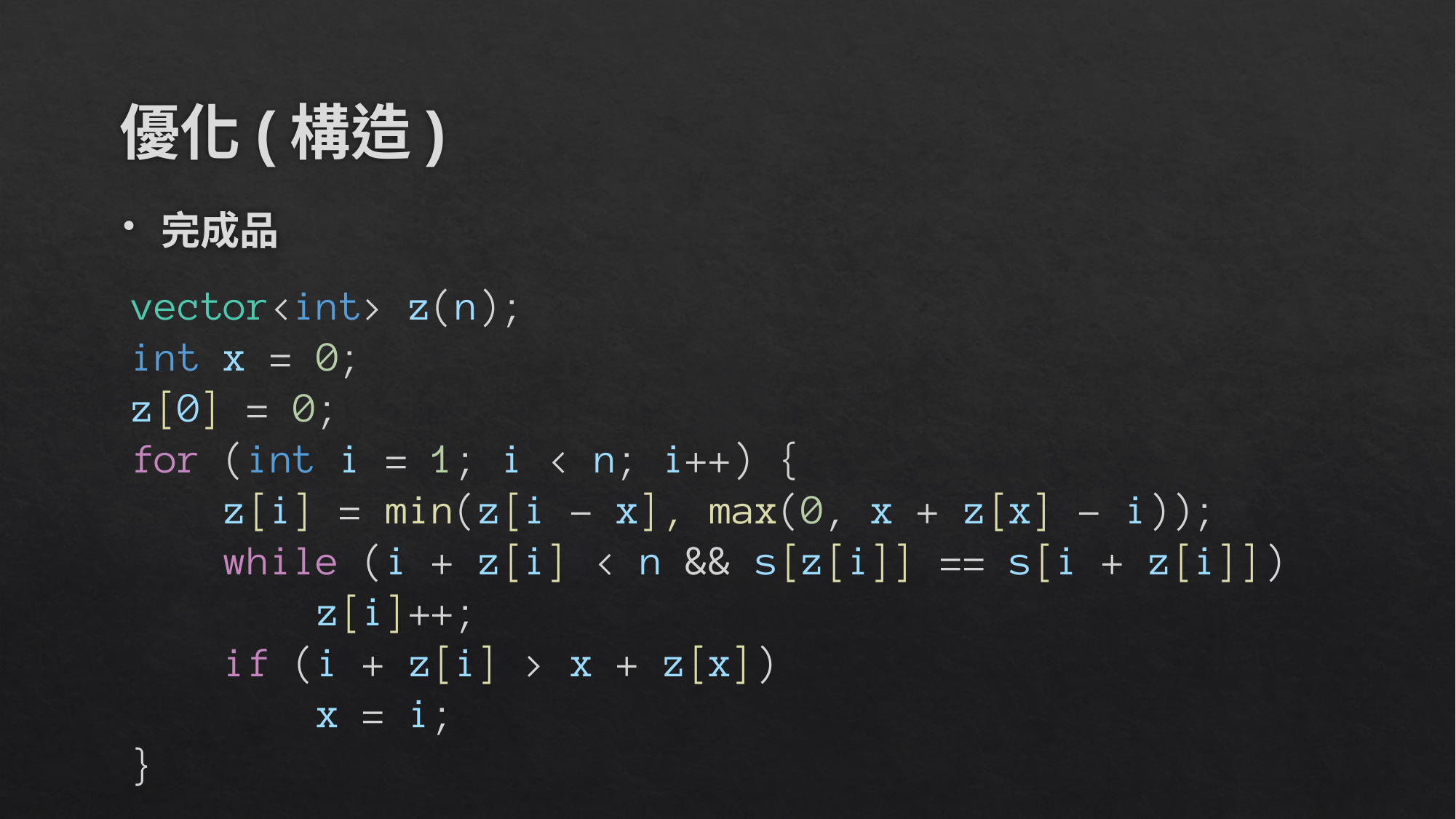

# 優化(構造)
完成品
vector<int> z(n);
int x = 0;
z[0] = 0;
for (int i = 1; i < n; i++) {
    z[i] = min(z[i - x], max(0, x + z[x] - i));
    while (i + z[i] < n && s[z[i]] == s[i + z[i]])
        z[i]++;
    if (i + z[i] > x + z[x])
        x = i;
}